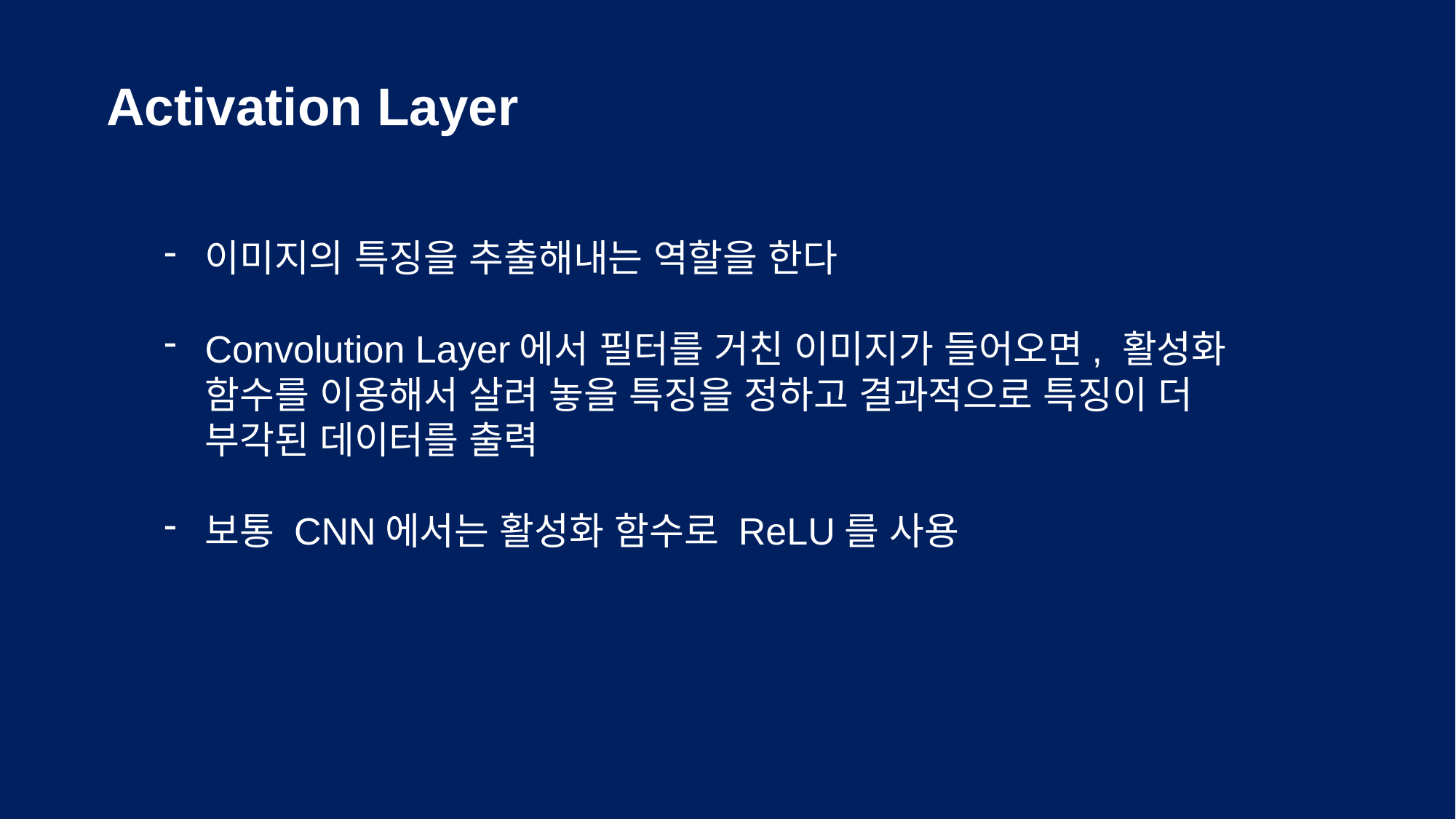

Activation Layer
이미지의 특징을 추출해내는 역할을 한다

Convolution Layer에서 필터를 거친 이미지가 들어오면, 활성화
함수를 이용해서 살려 놓을 특징을 정하고 결과적으로 특징이 더
부각된 데이터를 출력

보통 CNN에서는 활성화 함수로 ReLU를 사용